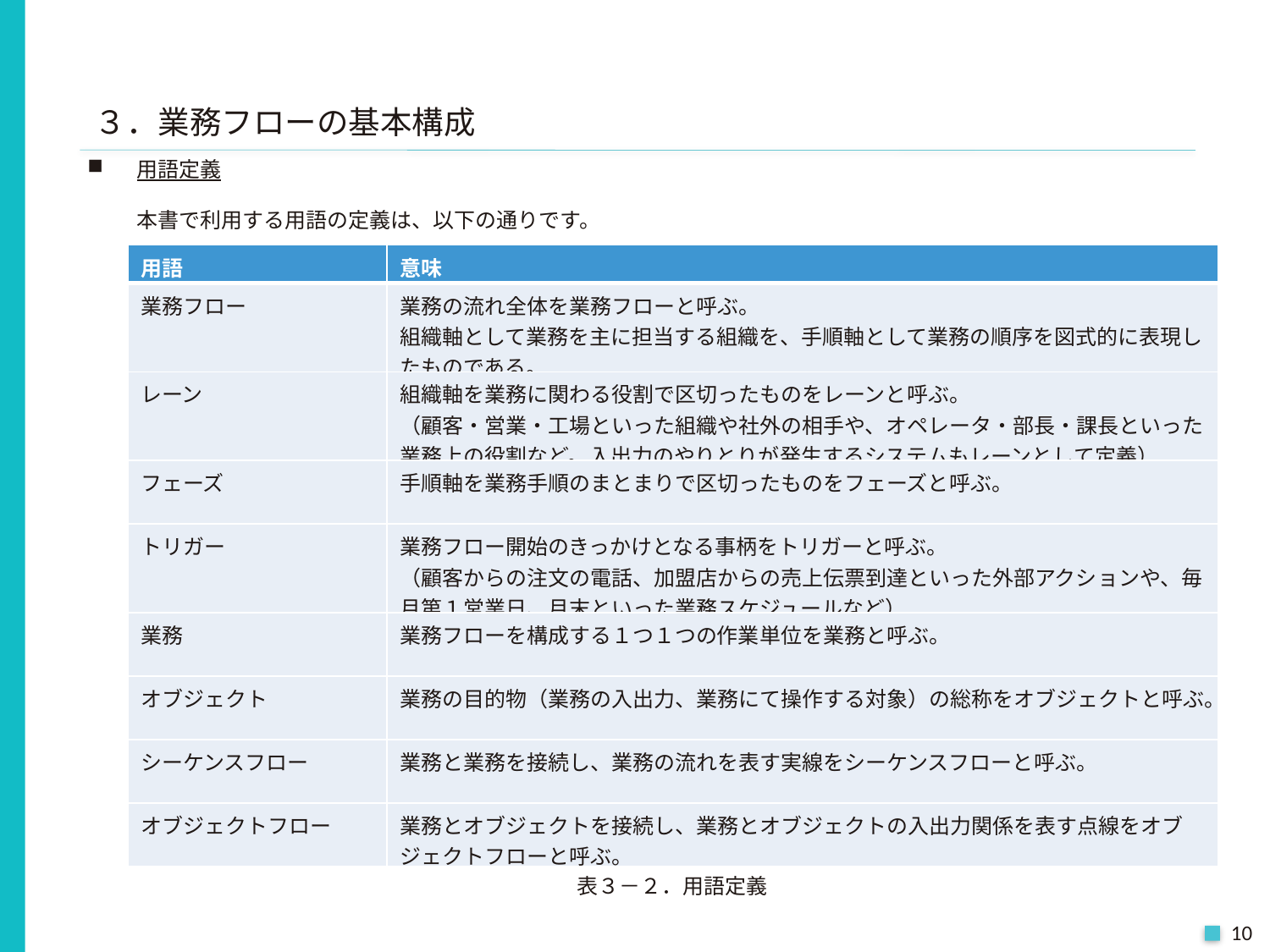

３．業務フローの基本構成
用語定義
本書で利用する用語の定義は、以下の通りです。
| 用語 | 意味 |
| --- | --- |
| 業務フロー | 業務の流れ全体を業務フローと呼ぶ。 組織軸として業務を主に担当する組織を、手順軸として業務の順序を図式的に表現したものである。 |
| レーン | 組織軸を業務に関わる役割で区切ったものをレーンと呼ぶ。 （顧客・営業・工場といった組織や社外の相手や、オペレータ・部長・課長といった業務上の役割など。入出力のやりとりが発生するシステムもレーンとして定義） |
| フェーズ | 手順軸を業務手順のまとまりで区切ったものをフェーズと呼ぶ。 |
| トリガー | 業務フロー開始のきっかけとなる事柄をトリガーと呼ぶ。 （顧客からの注文の電話、加盟店からの売上伝票到達といった外部アクションや、毎月第１営業日、月末といった業務スケジュールなど） |
| 業務 | 業務フローを構成する１つ１つの作業単位を業務と呼ぶ。 |
| オブジェクト | 業務の目的物（業務の入出力、業務にて操作する対象）の総称をオブジェクトと呼ぶ。 |
| シーケンスフロー | 業務と業務を接続し、業務の流れを表す実線をシーケンスフローと呼ぶ。 |
| オブジェクトフロー | 業務とオブジェクトを接続し、業務とオブジェクトの入出力関係を表す点線をオブジェクトフローと呼ぶ。 |
表３－２．用語定義
10